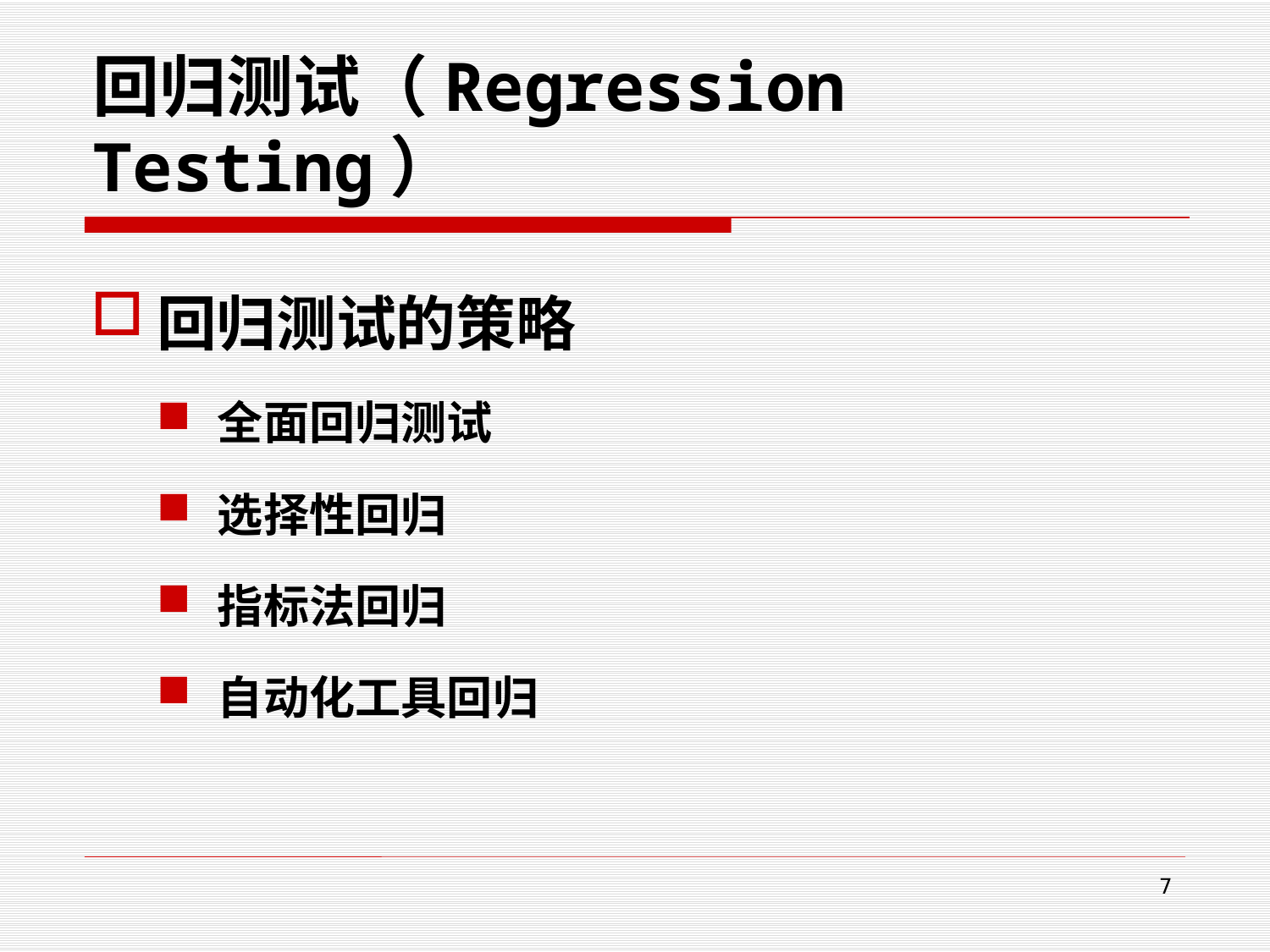

# 回归测试（Regression Testing）
回归测试的策略
全面回归测试
选择性回归
指标法回归
自动化工具回归
7